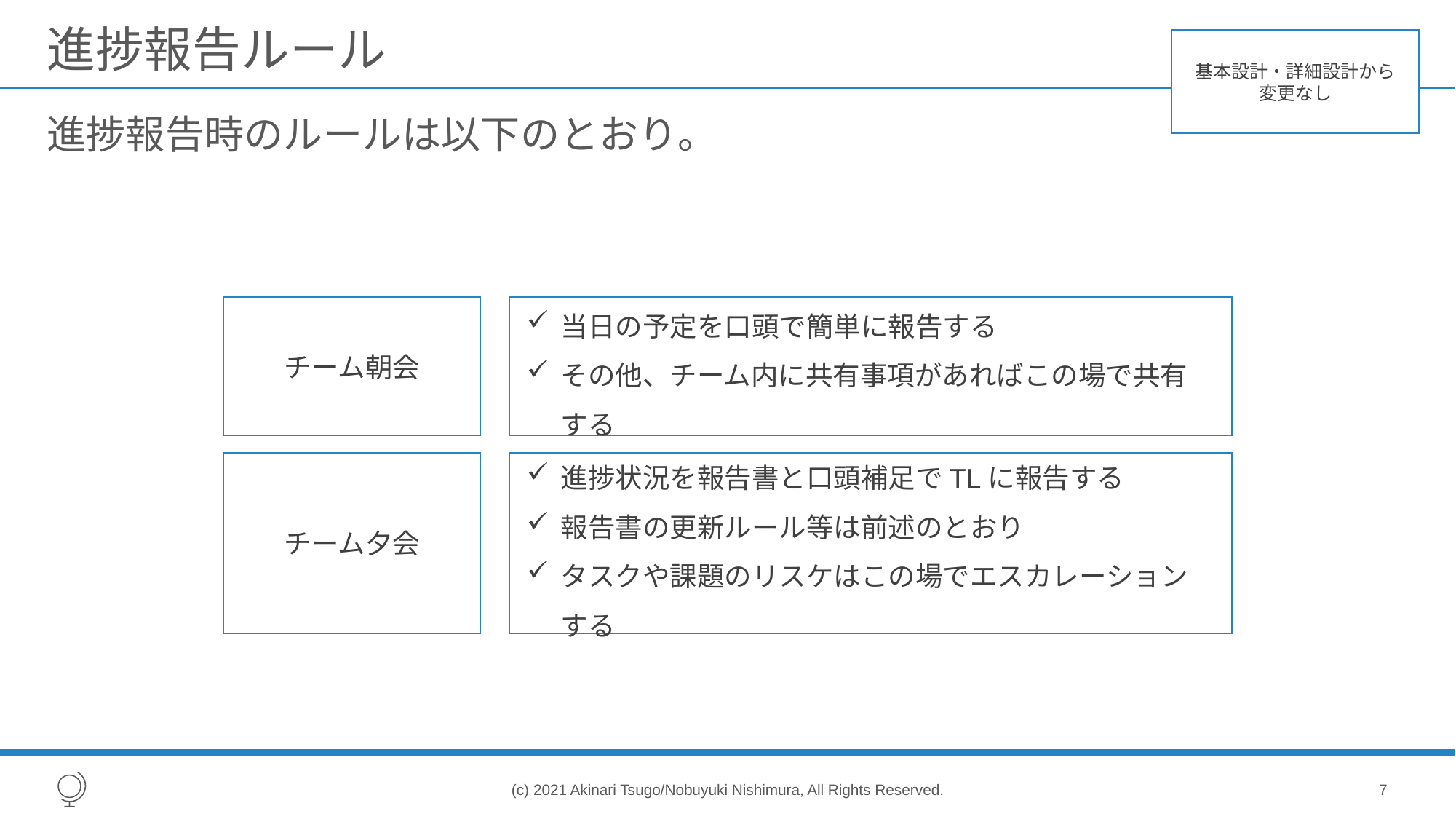

# 進捗報告ルール
基本設計・詳細設計から
変更なし
進捗報告時のルールは以下のとおり。
チーム朝会
当日の予定を口頭で簡単に報告する
その他、チーム内に共有事項があればこの場で共有する
チーム夕会
進捗状況を報告書と口頭補足でTLに報告する
報告書の更新ルール等は前述のとおり
タスクや課題のリスケはこの場でエスカレーションする